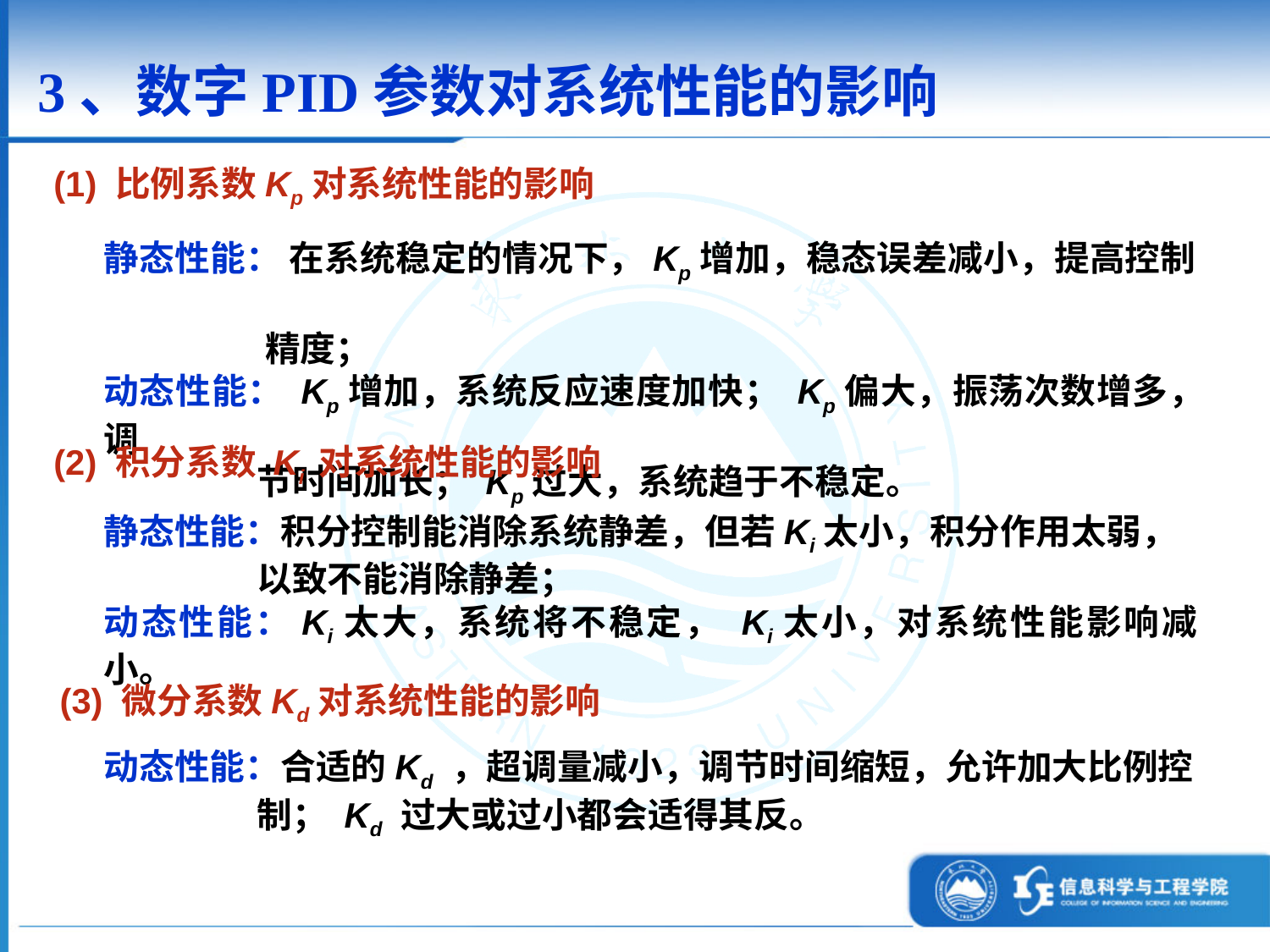

3、数字PID参数对系统性能的影响
(1) 比例系数Kp对系统性能的影响
静态性能： 在系统稳定的情况下，Kp增加，稳态误差减小，提高控制
                   精度；
动态性能： Kp增加，系统反应速度加快； Kp偏大，振荡次数增多，调
                  节时间加长； Kp过大，系统趋于不稳定。
(2) 积分系数 Ki 对系统性能的影响
静态性能：积分控制能消除系统静差，但若Ki太小，积分作用太弱，
                  以致不能消除静差；
动态性能：Ki太大，系统将不稳定， Ki太小，对系统性能影响减小。
(3) 微分系数Kd对系统性能的影响
动态性能：合适的Kd ，超调量减小，调节时间缩短，允许加大比例控
                  制； Kd 过大或过小都会适得其反。